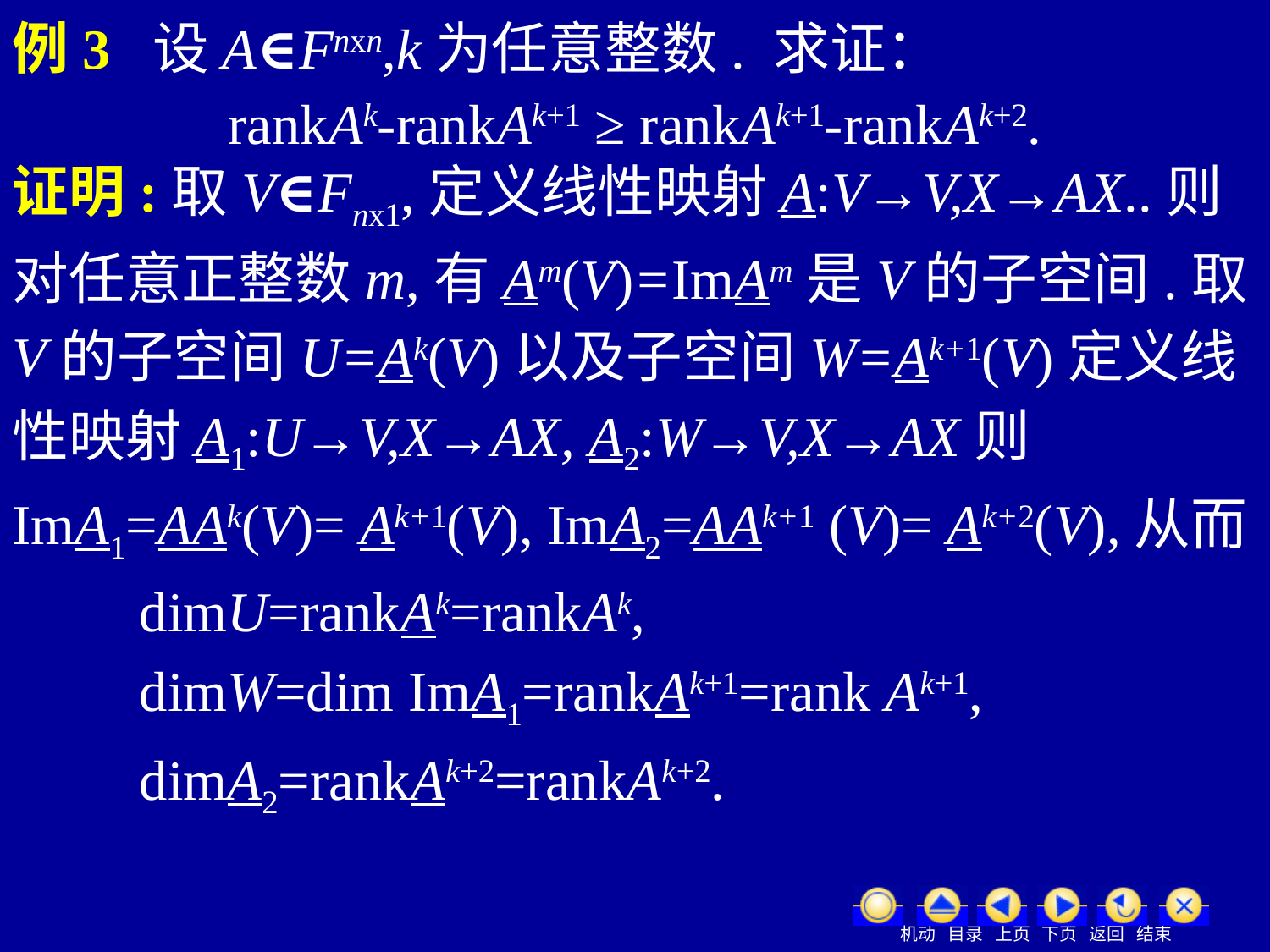

例3  设A∈Fnxn,k为任意整数. 求证：
rankAk-rankAk+1 ≥ rankAk+1-rankAk+2.
证明:取V∈Fnx1,定义线性映射A:V→V,X→AX..则对任意正整数m,有Am(V)=ImAm是V的子空间.取V的子空间U=Ak(V)以及子空间W=Ak+1(V)定义线性映射A1:U→V,X→AX, A2:W→V,X→AX则ImA1=AAk(V)= Ak+1(V), ImA2=AAk+1 (V)= Ak+2(V),从而
	dimU=rankAk=rankAk,
	dimW=dim ImA1=rankAk+1=rank Ak+1,
	dimA2=rankAk+2=rankAk+2.